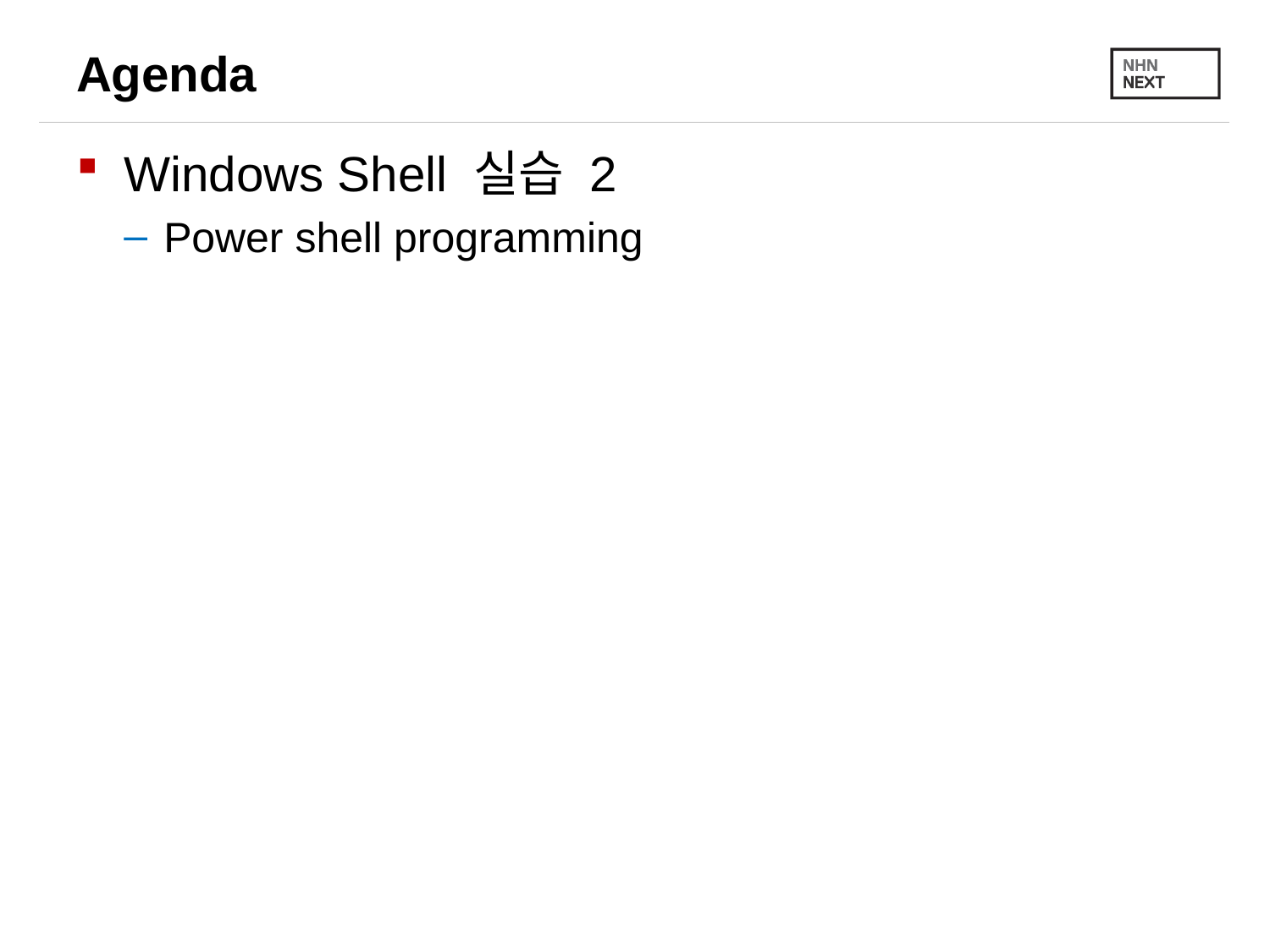

# Agenda
Windows Shell 실습 2
Power shell programming